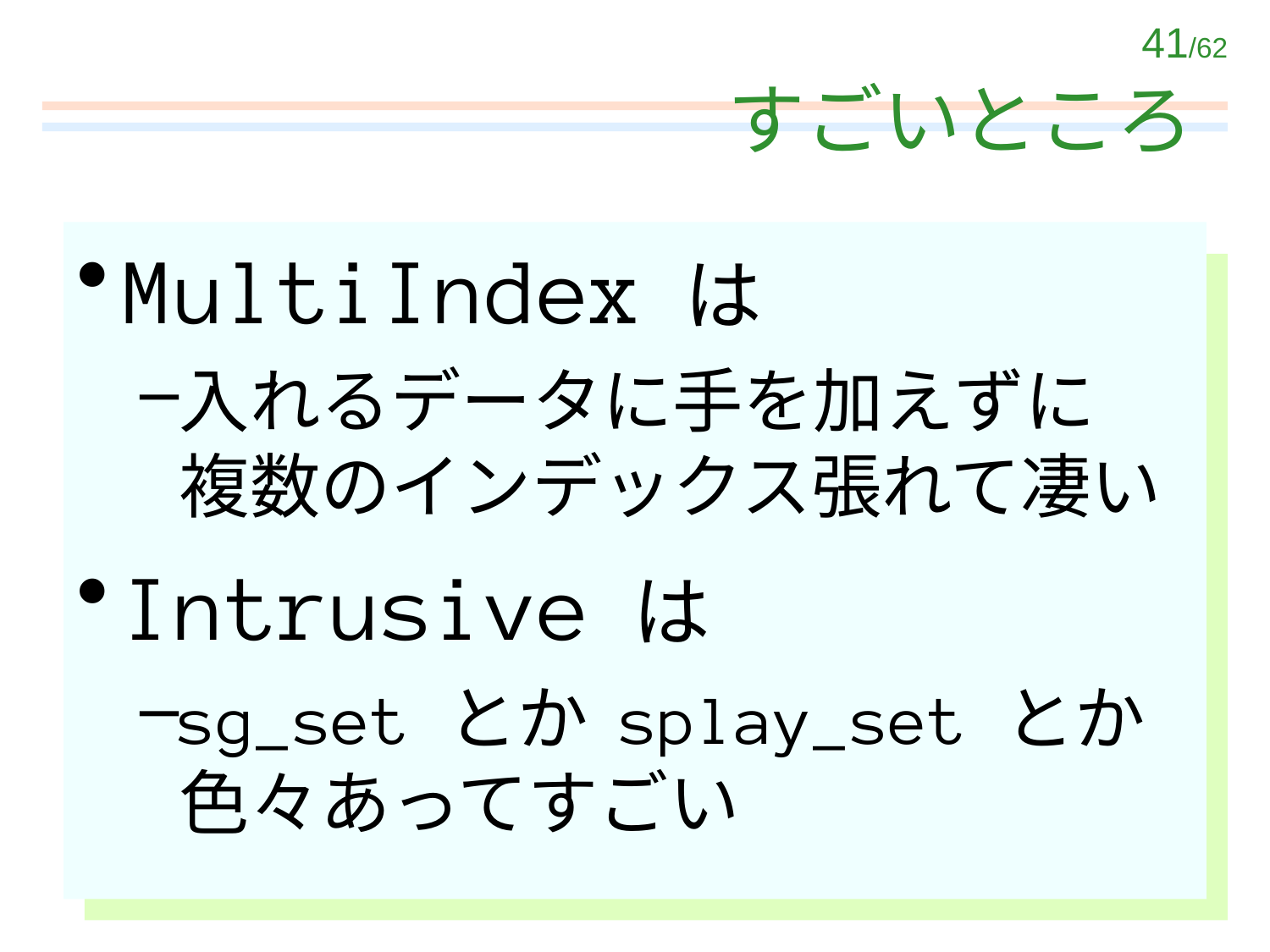

# すごいところ
MultiIndex は
入れるデータに手を加えずに
複数のインデックス張れて凄い
Intrusive は
sg_set とか splay_set とか色々あってすごい